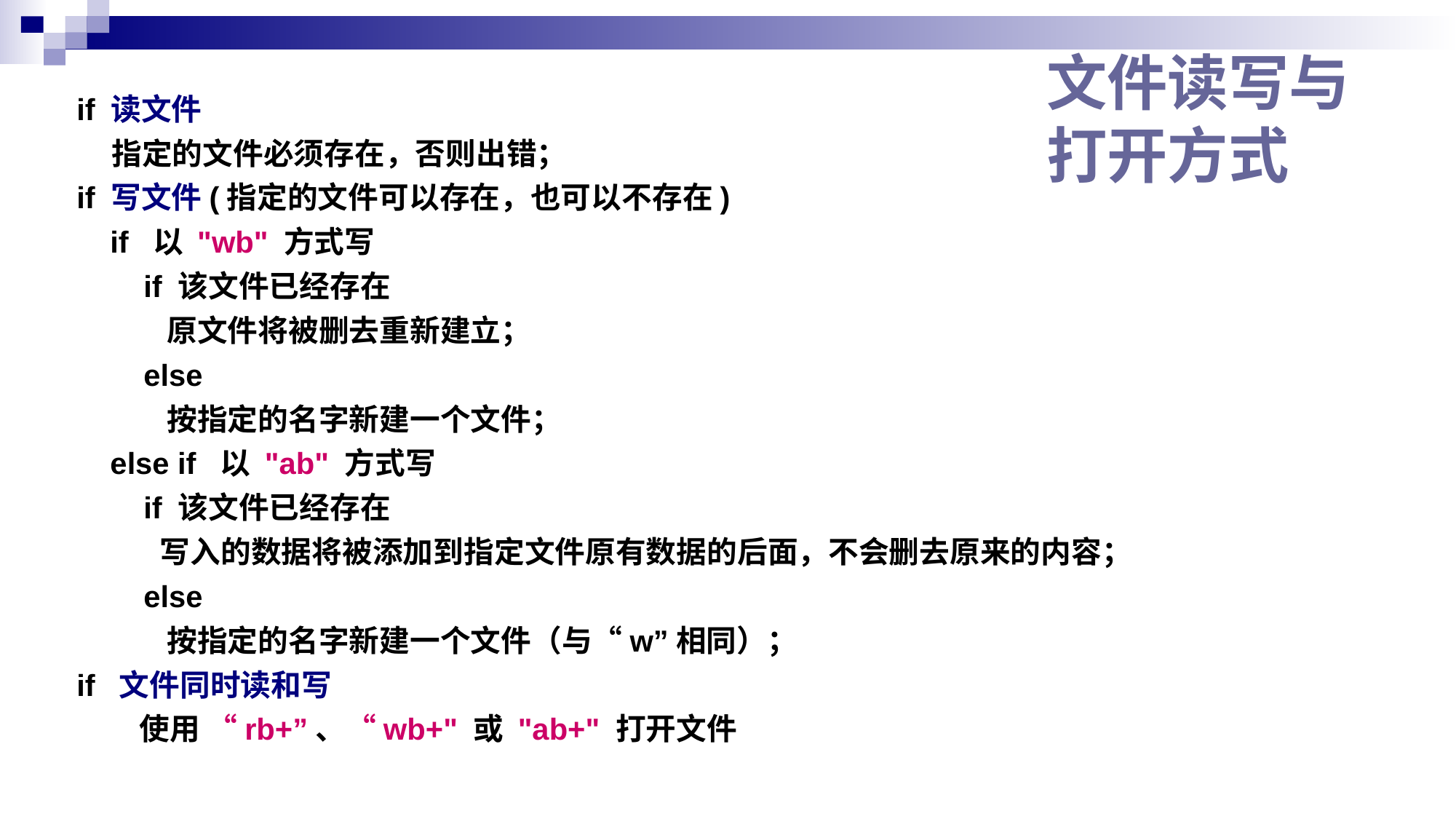

# 文件读写与打开方式
if 读文件
    指定的文件必须存在，否则出错；
if 写文件(指定的文件可以存在，也可以不存在)
    if  以 "wb" 方式写
        if 该文件已经存在
            原文件将被删去重新建立；
        else
            按指定的名字新建一个文件；
    else if  以 "ab" 方式写
        if 该文件已经存在
           写入的数据将被添加到指定文件原有数据的后面，不会删去原来的内容；
        else
            按指定的名字新建一个文件（与“w”相同）；
if  文件同时读和写
        使用 “rb+”、“wb+" 或 "ab+" 打开文件